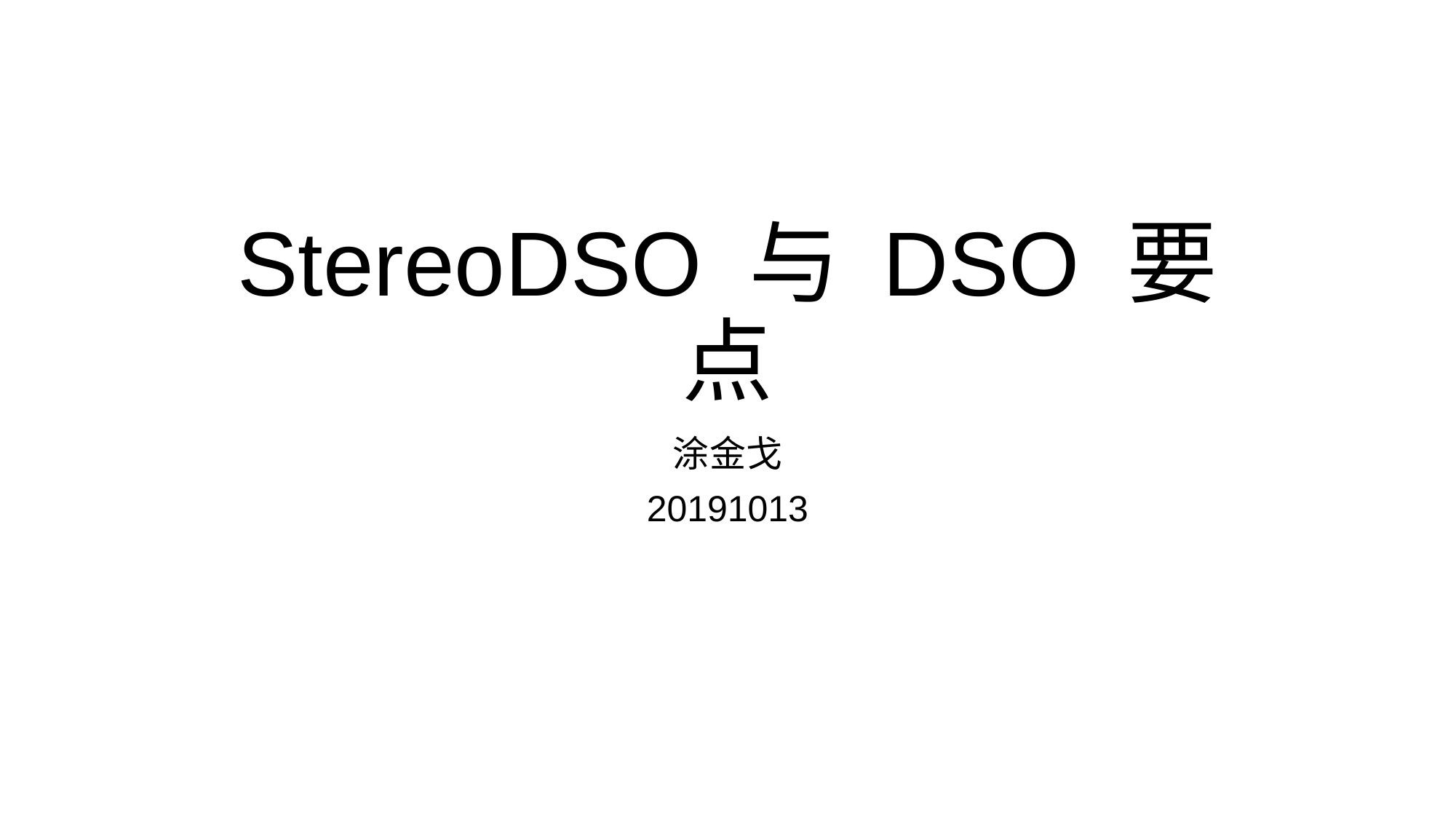

# StereoDSO 与 DSO 要点
涂金戈
20191013